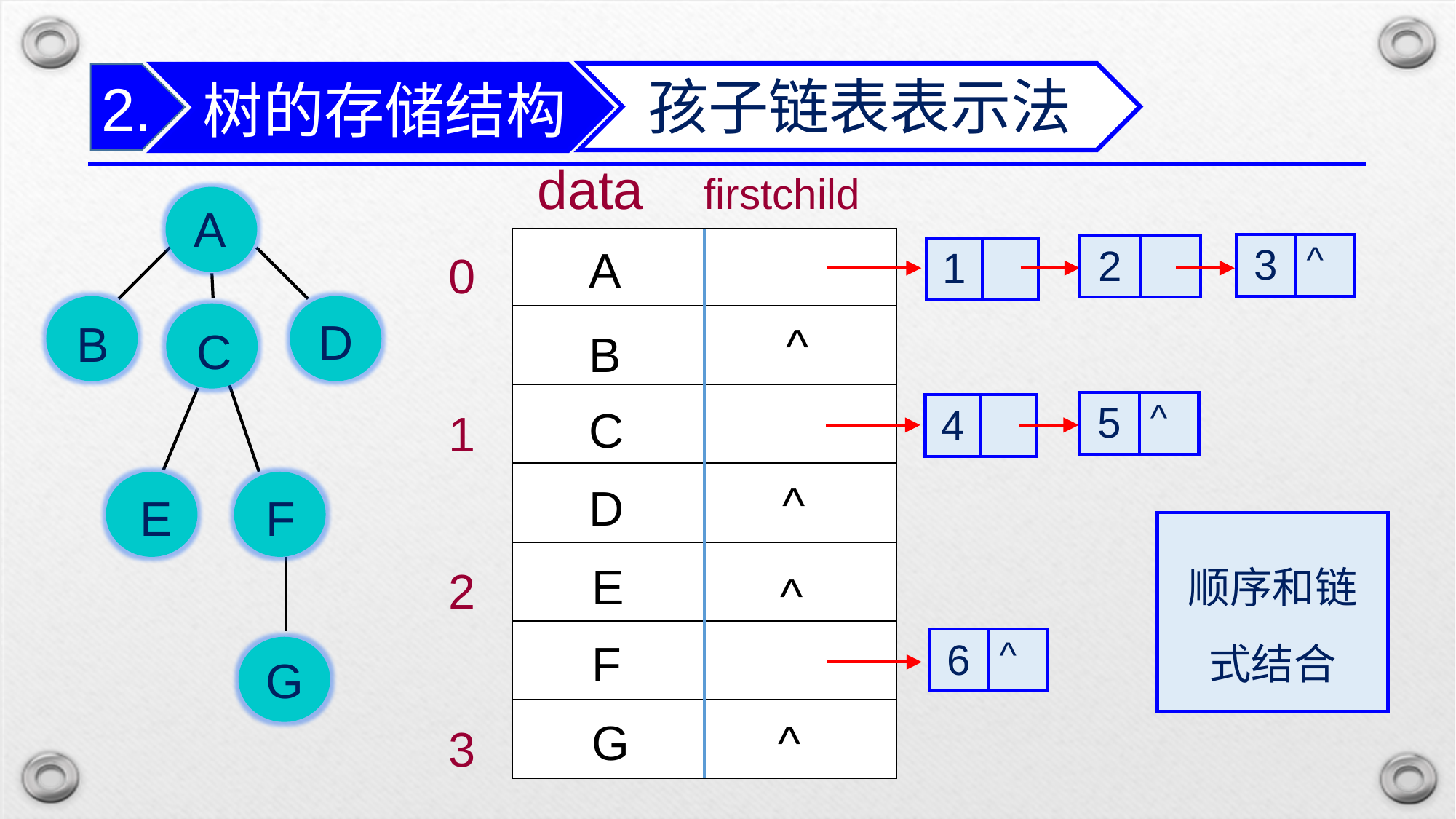

树的存储结构

孩子链表表示法
2.
data    firstchild

A

B

D

E

F

G

C
0
1
2
3
4
5
6
|  |  |
| --- | --- |
|  |  |
|  |  |
|  |  |
|  |  |
|  |  |
|  |  |
A
| 3 | ^ |
| --- | --- |
| 2 |  |
| --- | --- |
| 1 |  |
| --- | --- |
^
B
| 5 | ^ |
| --- | --- |
C
| 4 |  |
| --- | --- |
^
D
顺序和链式结合
E
^
F
| 6 | ^ |
| --- | --- |
^
G